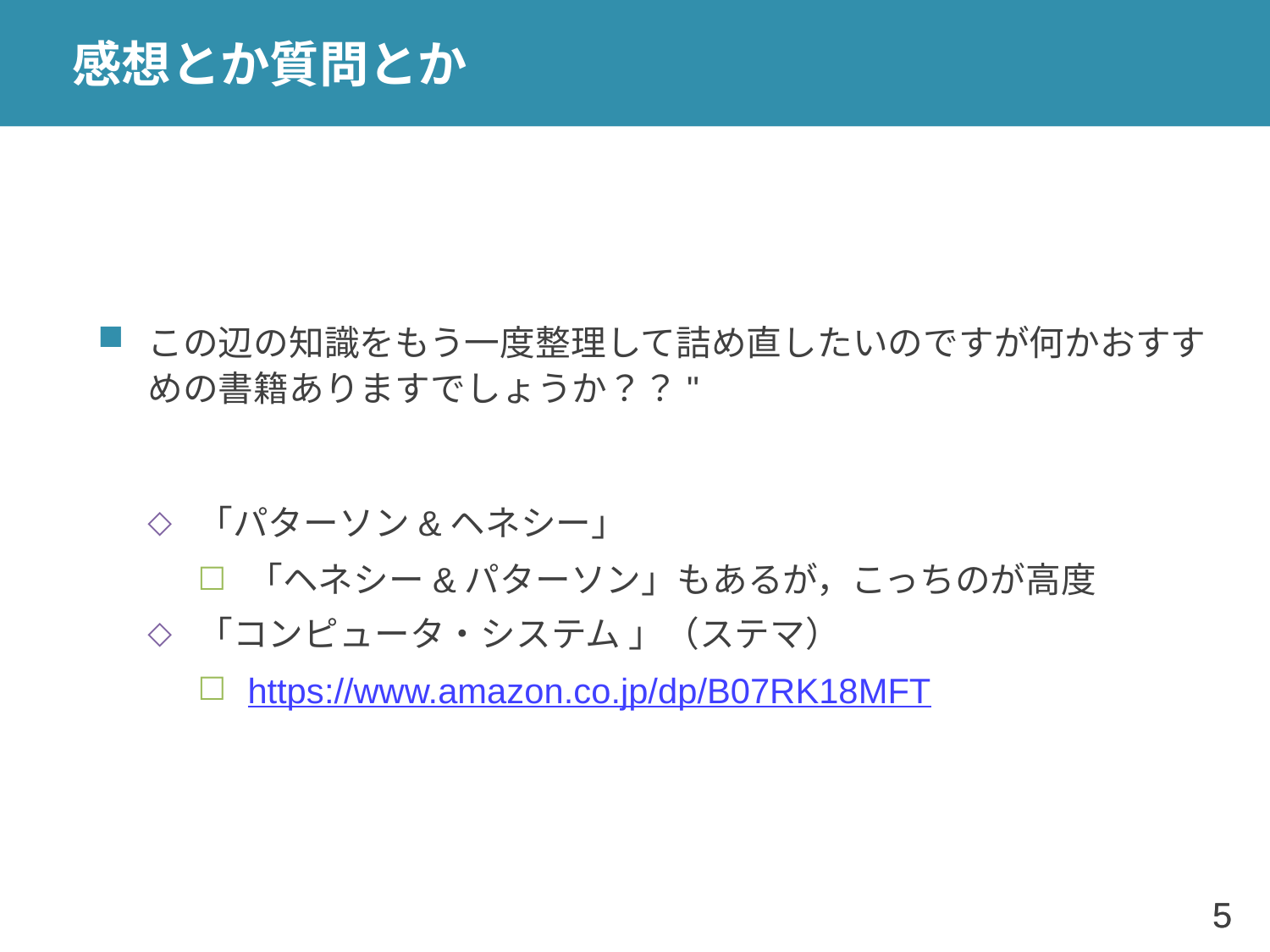

# 感想とか質問とか
この辺の知識をもう一度整理して詰め直したいのですが何かおすすめの書籍ありますでしょうか？？"

「パターソン&ヘネシー」
「ヘネシー&パターソン」もあるが，こっちのが高度
「コンピュータ・システム 」（ステマ）
https://www.amazon.co.jp/dp/B07RK18MFT